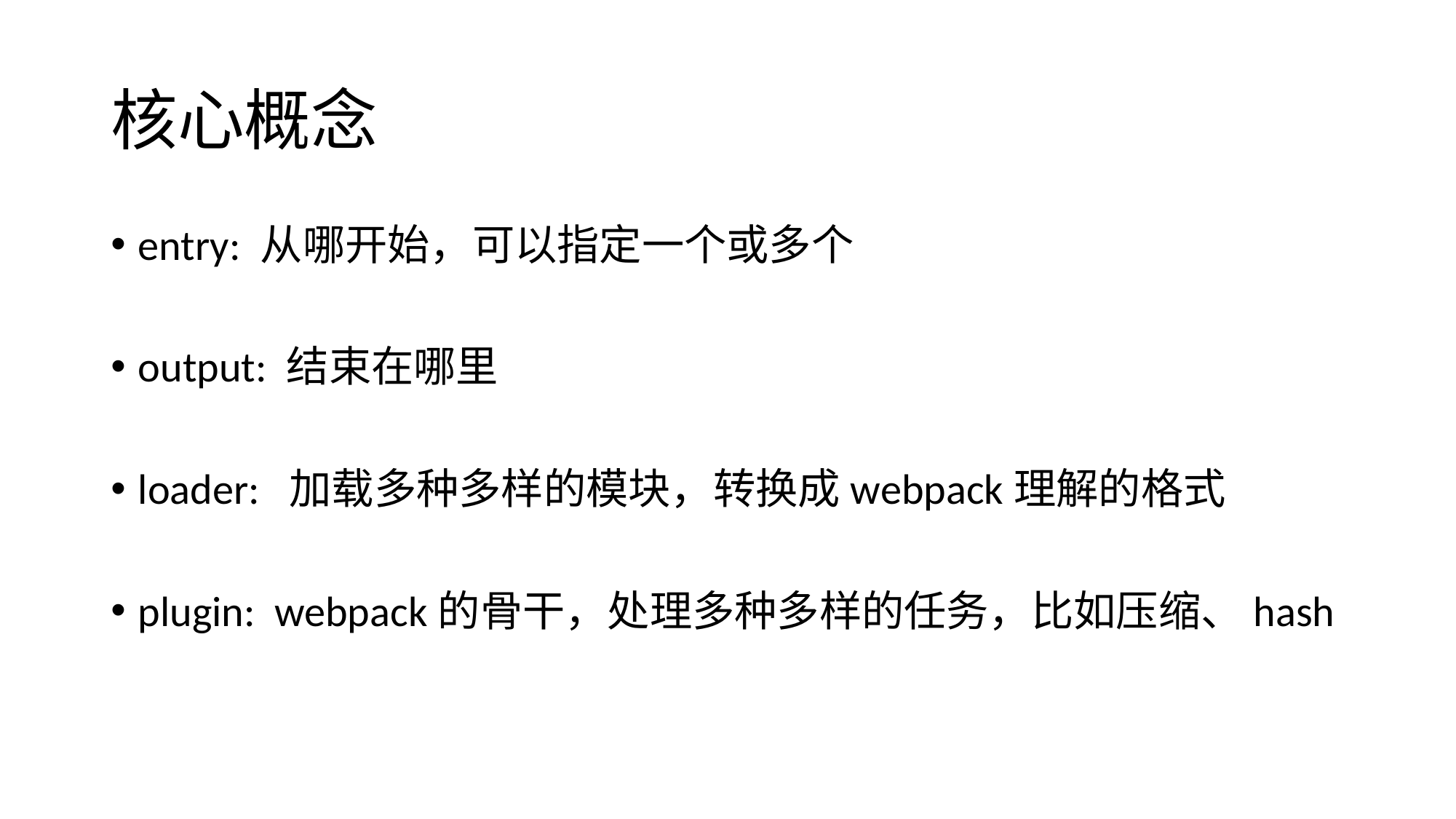

# 核心概念
entry: 从哪开始，可以指定一个或多个

output: 结束在哪里

loader:  加载多种多样的模块，转换成webpack理解的格式

plugin:  webpack的骨干，处理多种多样的任务，比如压缩、hash